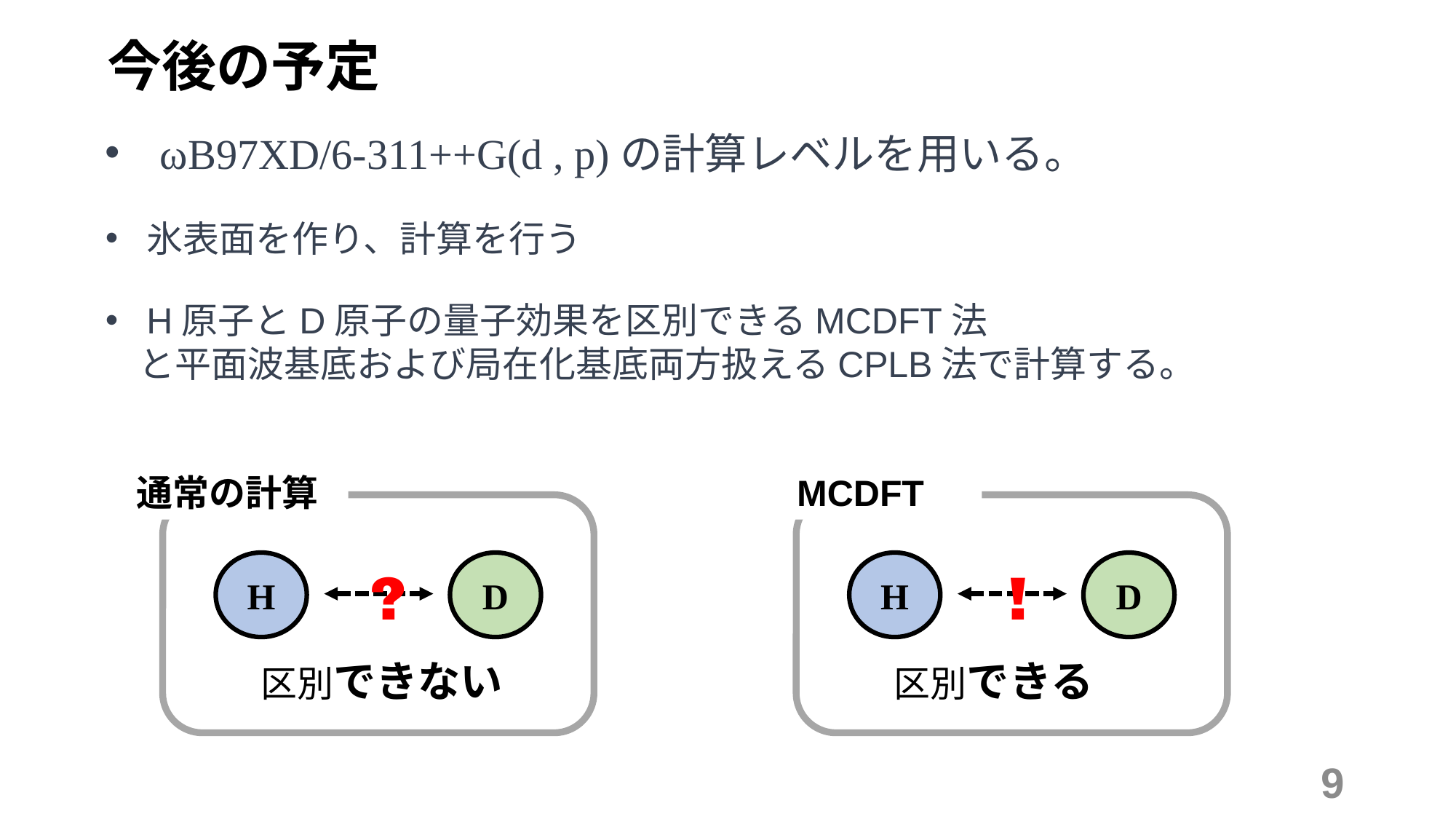

今後の予定
ωB97XD/6-311++G(d , p)の計算レベルを用いる。
氷表面を作り、計算を行う
H原子とD原子の量子効果を区別できるMCDFT法
   と平面波基底および局在化基底両方扱えるCPLB法で計算する。
通常の計算
MCDFT

H
D
H
D
?
!
区別できない
区別できる
9